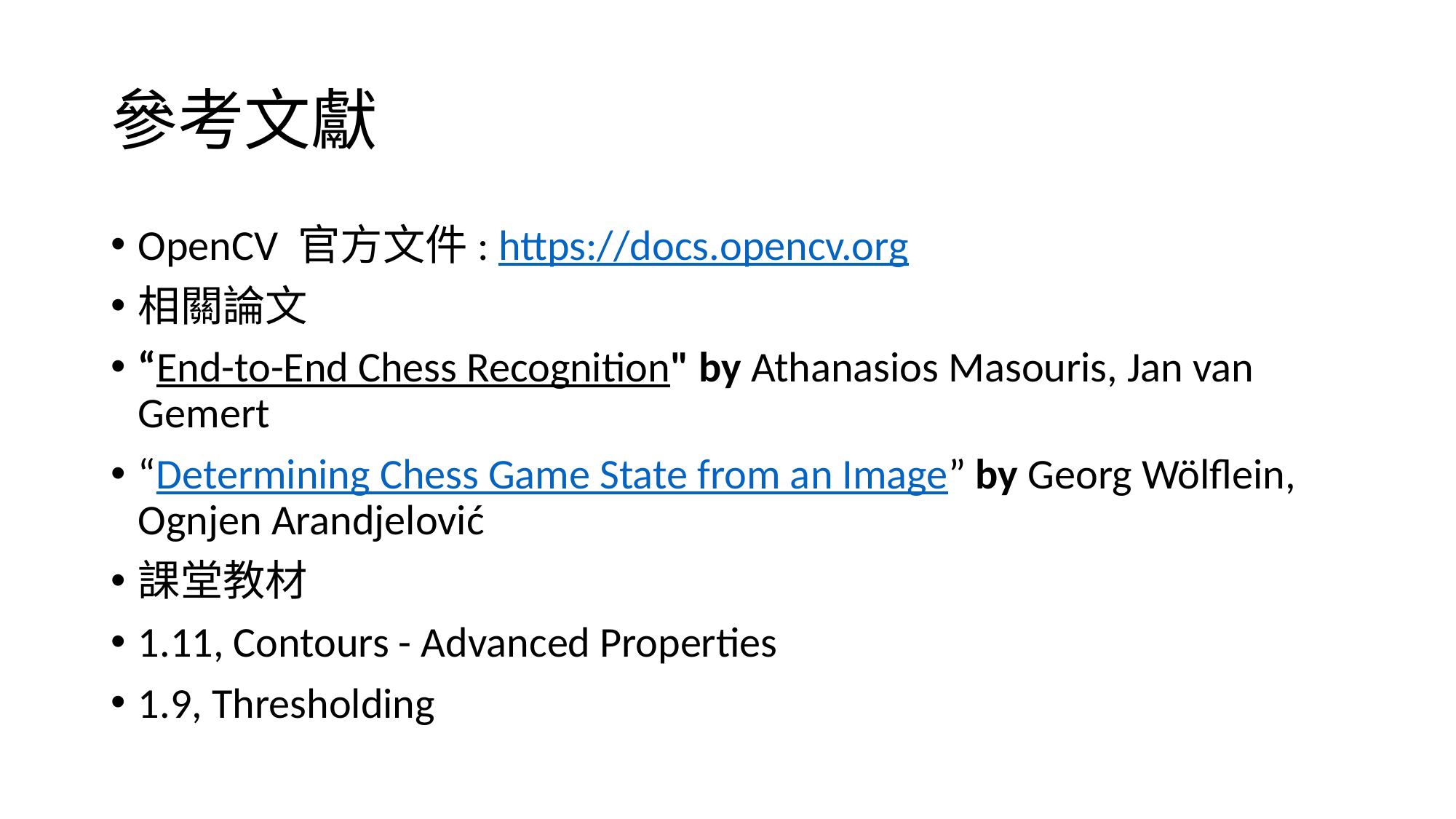

# 參考文獻
OpenCV 官方文件: https://docs.opencv.org
相關論文
“End-to-End Chess Recognition" by Athanasios Masouris, Jan van Gemert
“Determining Chess Game State from an Image” by Georg Wölflein, Ognjen Arandjelović
課堂教材
1.11, Contours - Advanced Properties
1.9, Thresholding